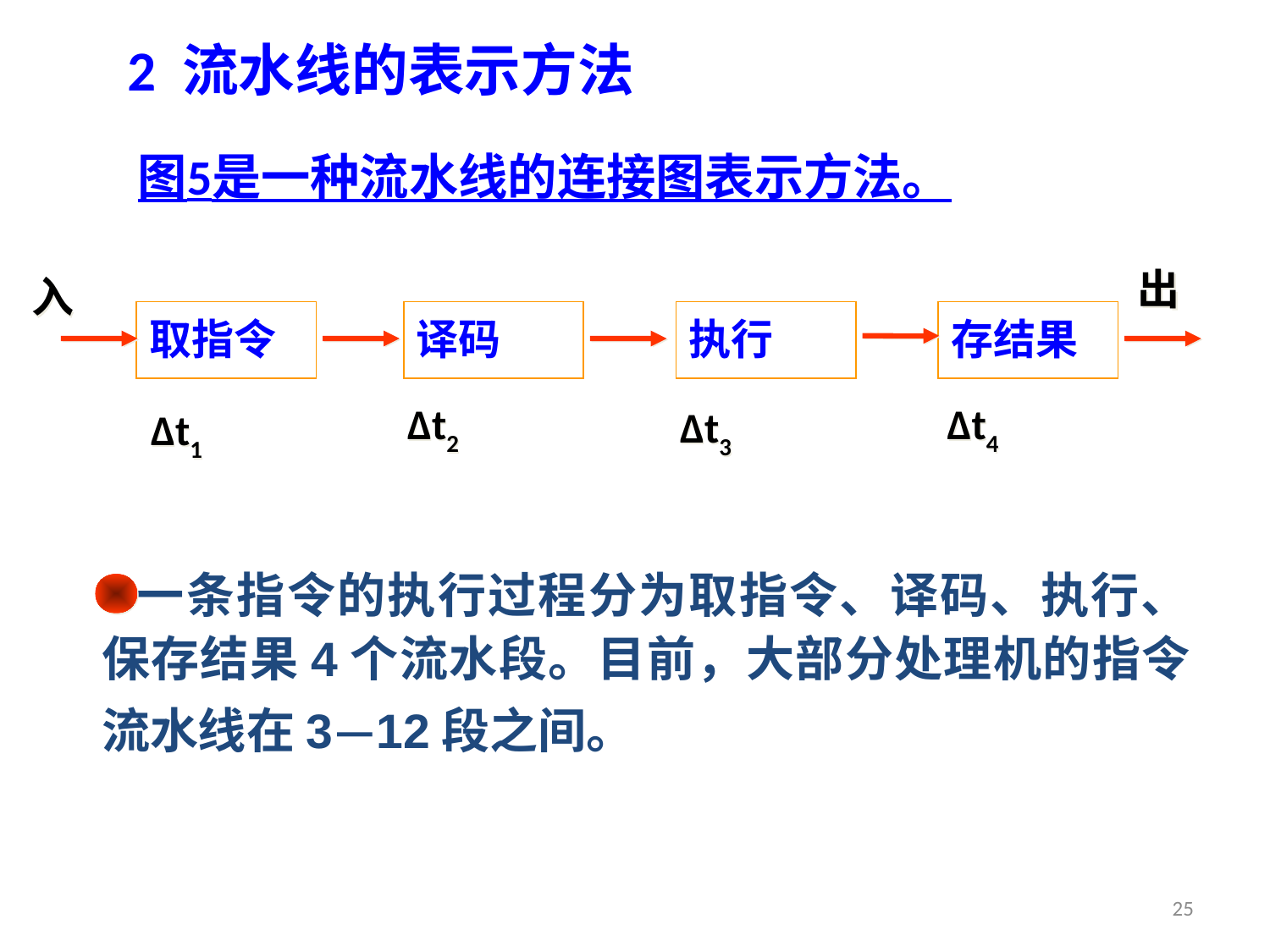

# 2 流水线的表示方法
   图5是一种流水线的连接图表示方法。
出
入
取指令
译码
执行
存结果

∆t2
∆t4
∆t3
∆t1
  一条指令的执行过程分为取指令、译码、执行、保存结果4个流水段。目前，大部分处理机的指令流水线在3—12段之间。

25